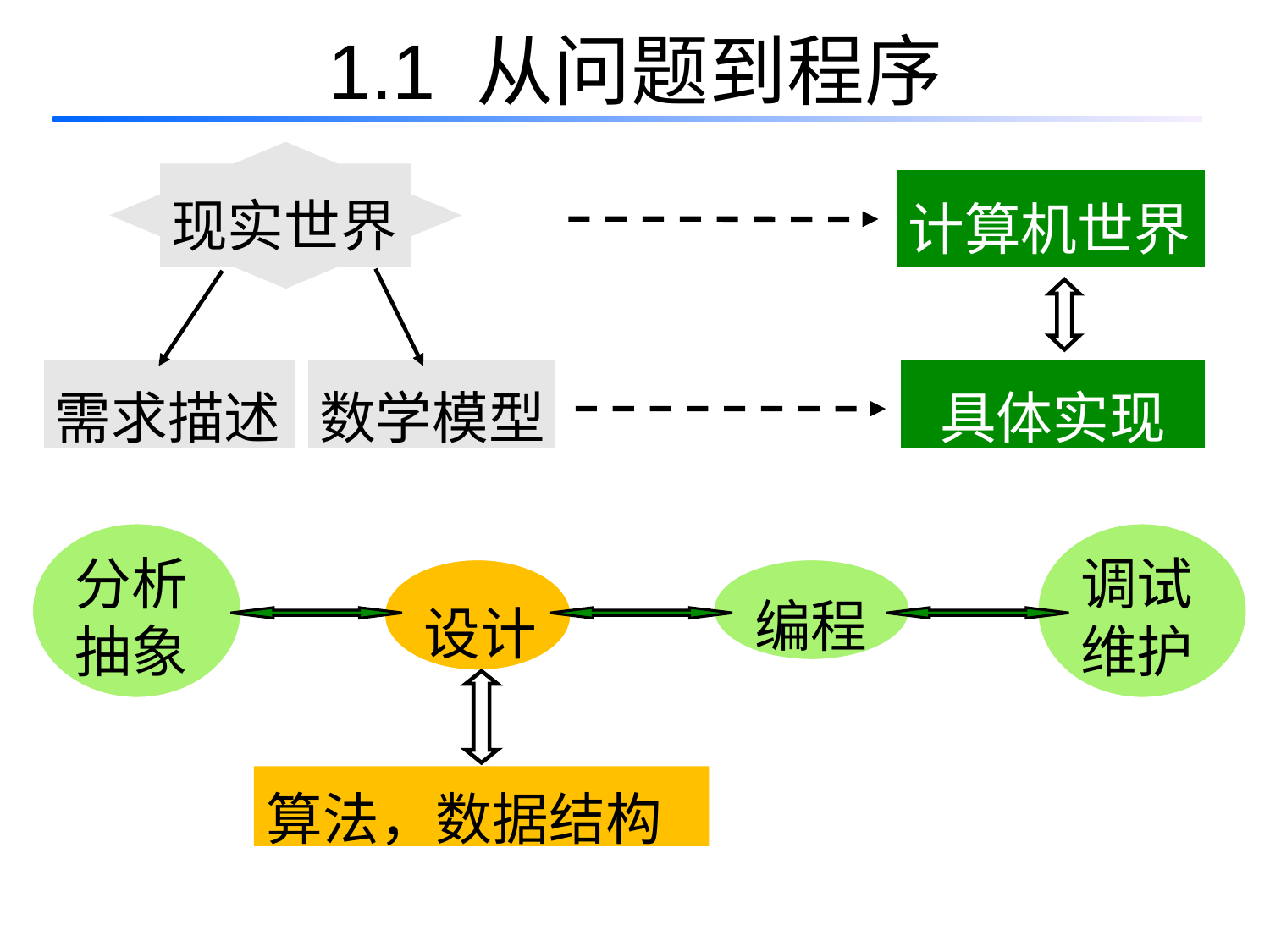

# 1.1 从问题到程序

现实世界
计算机世界

需求描述
数学模型
具体实现

分析
抽象
调试
维护
设计
编程

算法，数据结构